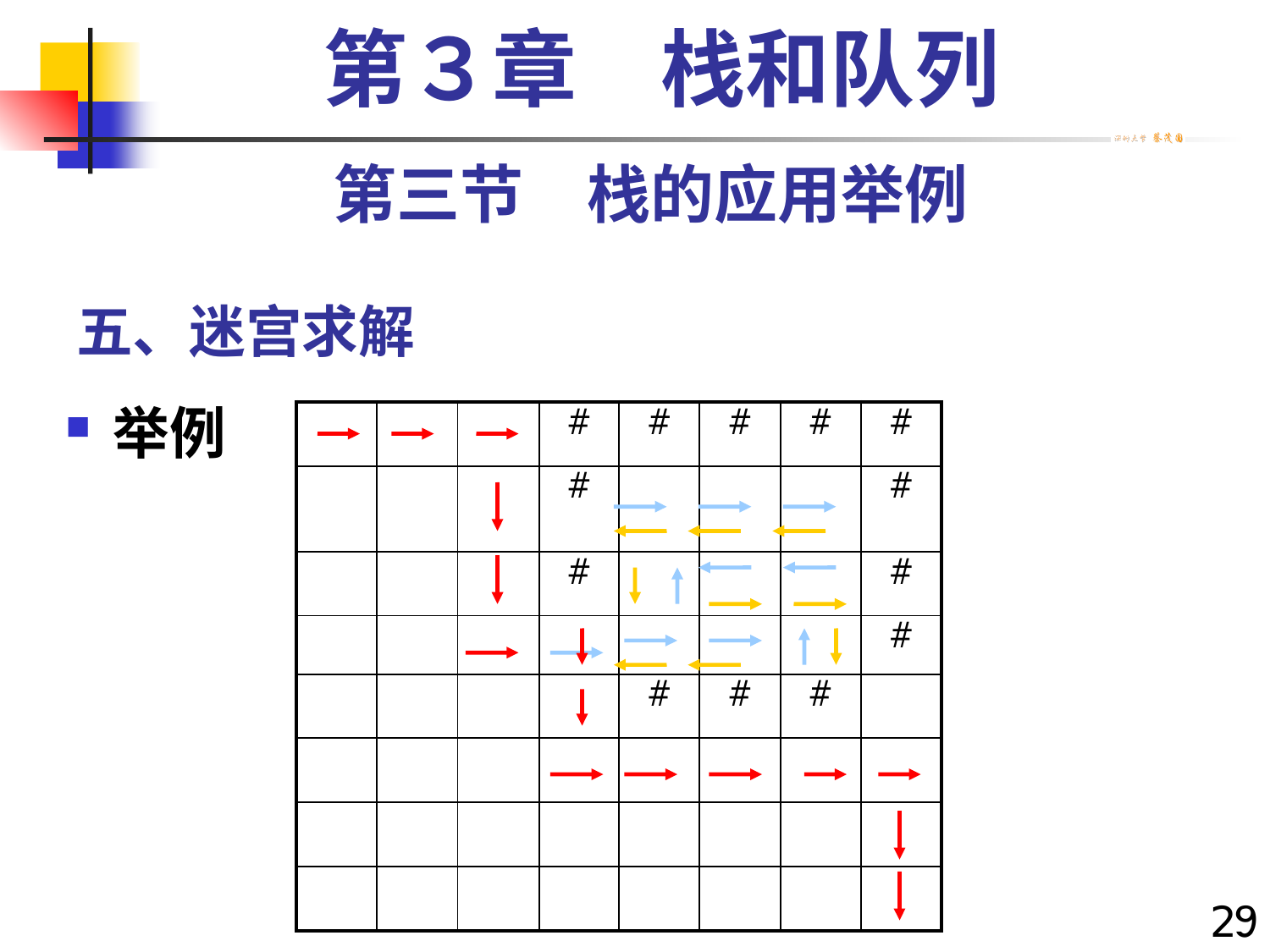

第３章　栈和队列
第三节　栈的应用举例
# 五、迷宫求解
举例
|  |  |  | # | # | # | # | # |
| --- | --- | --- | --- | --- | --- | --- | --- |
|  |  |  | # |  |  |  | # |
|  |  |  | # |  |  |  | # |
|  |  |  |  |  |  |  | # |
|  |  |  |  | # | # | # |  |
|  |  |  |  |  |  |  |  |
|  |  |  |  |  |  |  |  |
|  |  |  |  |  |  |  |  |

29